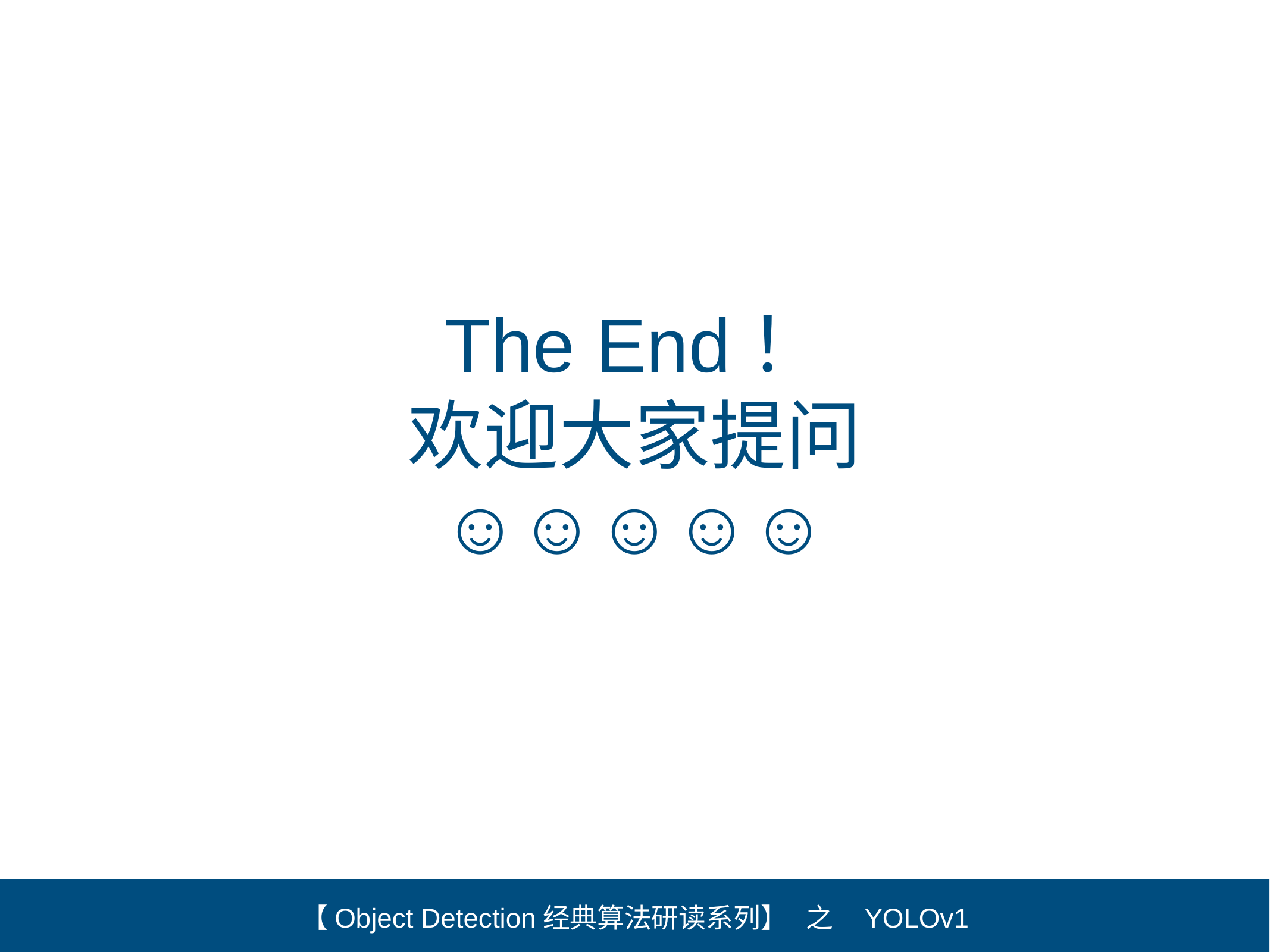

The End！
欢迎大家提问
☺☺☺☺☺
【Object Detection经典算法研读系列】   之    YOLOv1